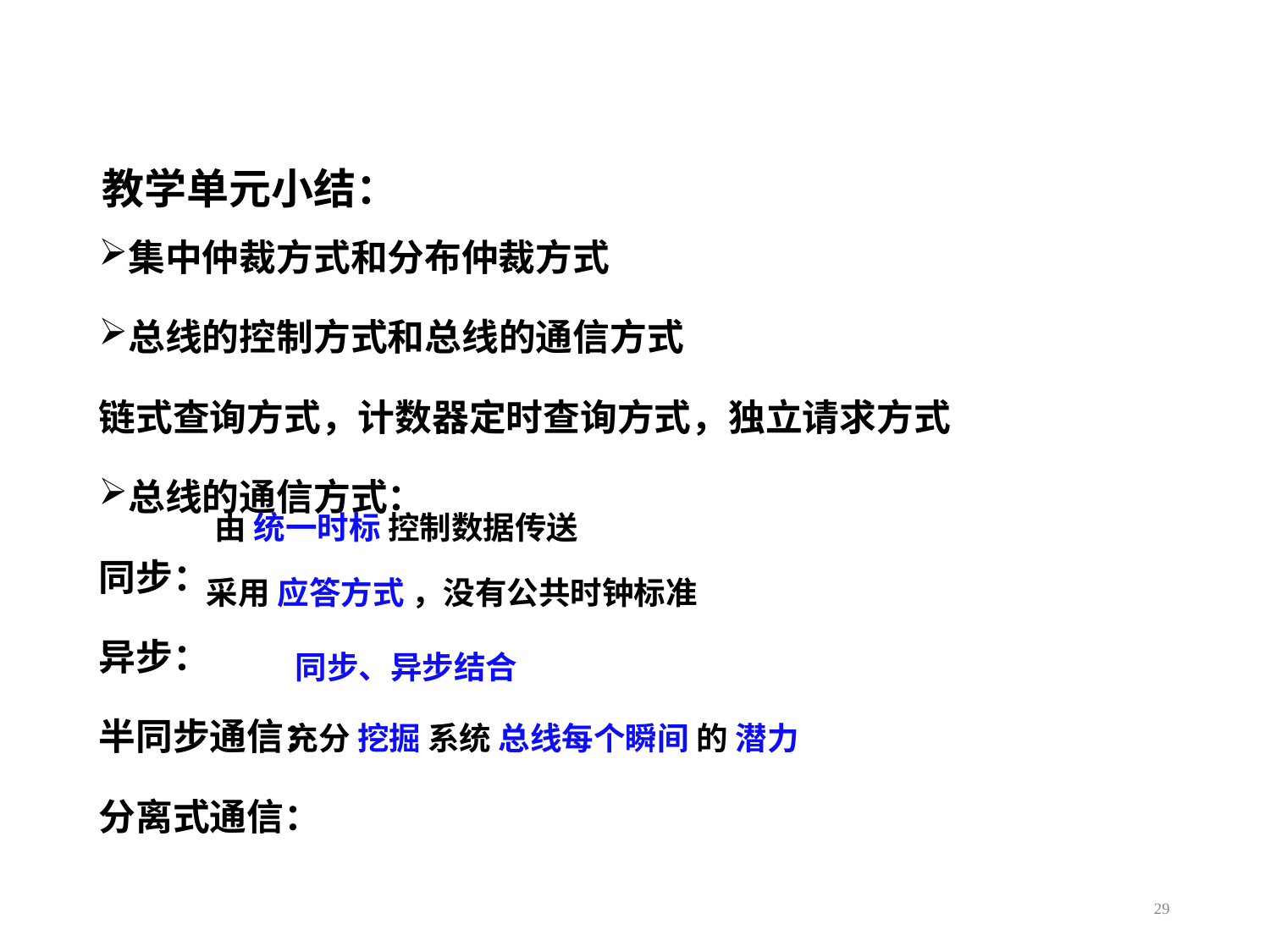

# 教学单元小结：
集中仲裁方式和分布仲裁方式
总线的控制方式和总线的通信方式
链式查询方式，计数器定时查询方式，独立请求方式
总线的通信方式：
同步：
异步：
半同步通信：
分离式通信：

由 统一时标 控制数据传送
采用 应答方式 ，没有公共时钟标准
同步、异步结合
充分 挖掘 系统 总线每个瞬间 的 潜力
29